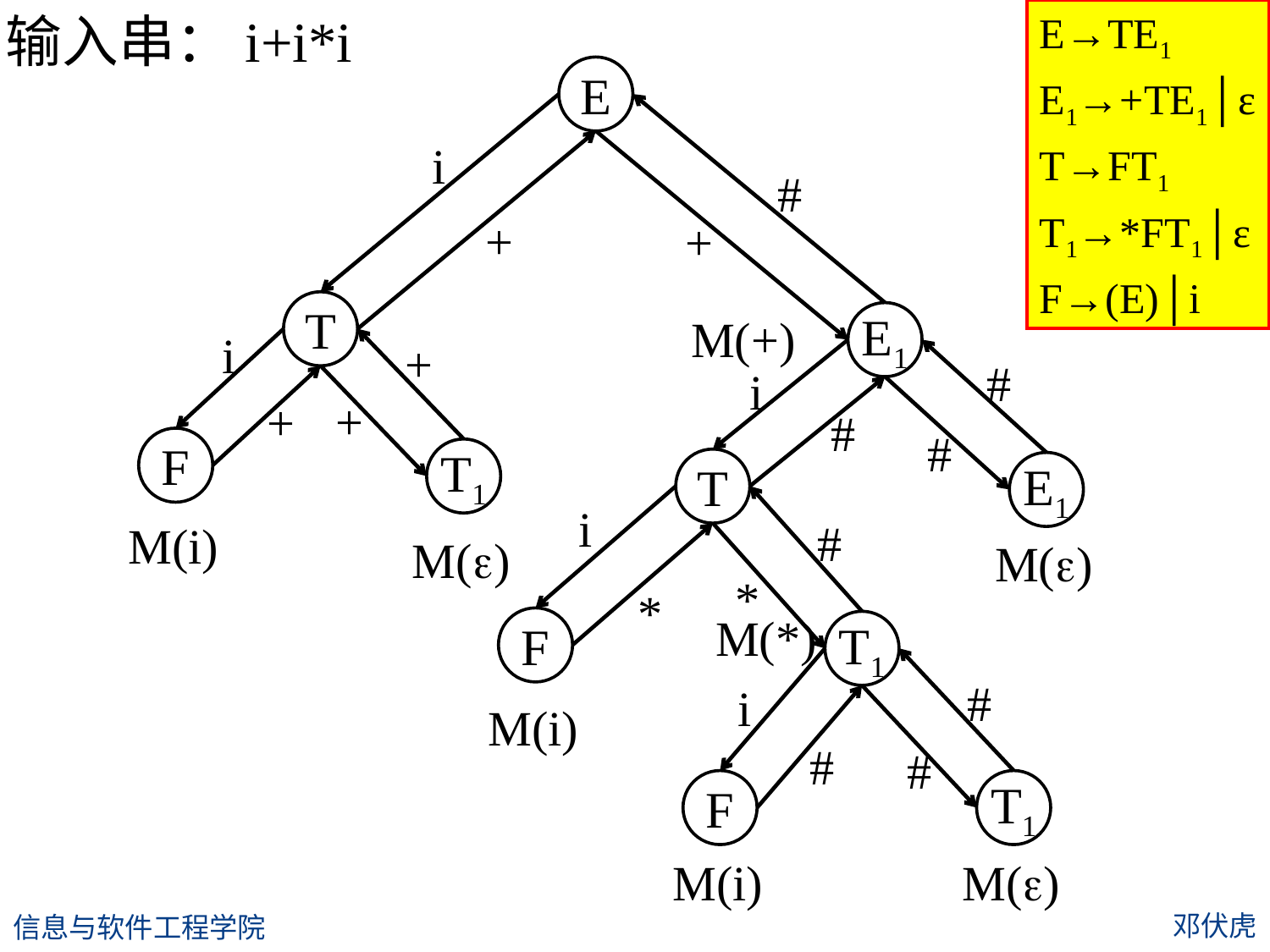

E→TE1
E1→+TE1│ε
T→FT1
T1→*FT1│ε
F→(E)│i
输入串：i+i*i
E
i
#
+
+
T
M(+)
E1
i
+
#
i
+
+
#
#
F
T1
T
E1
i
#
M(i)
M(ε)
M(ε)
*
*
M(*)
F
T1
#
i
M(i)
#
#
F
T1
M(i)
M(ε)
33
邓伏虎
信息与软件工程学院